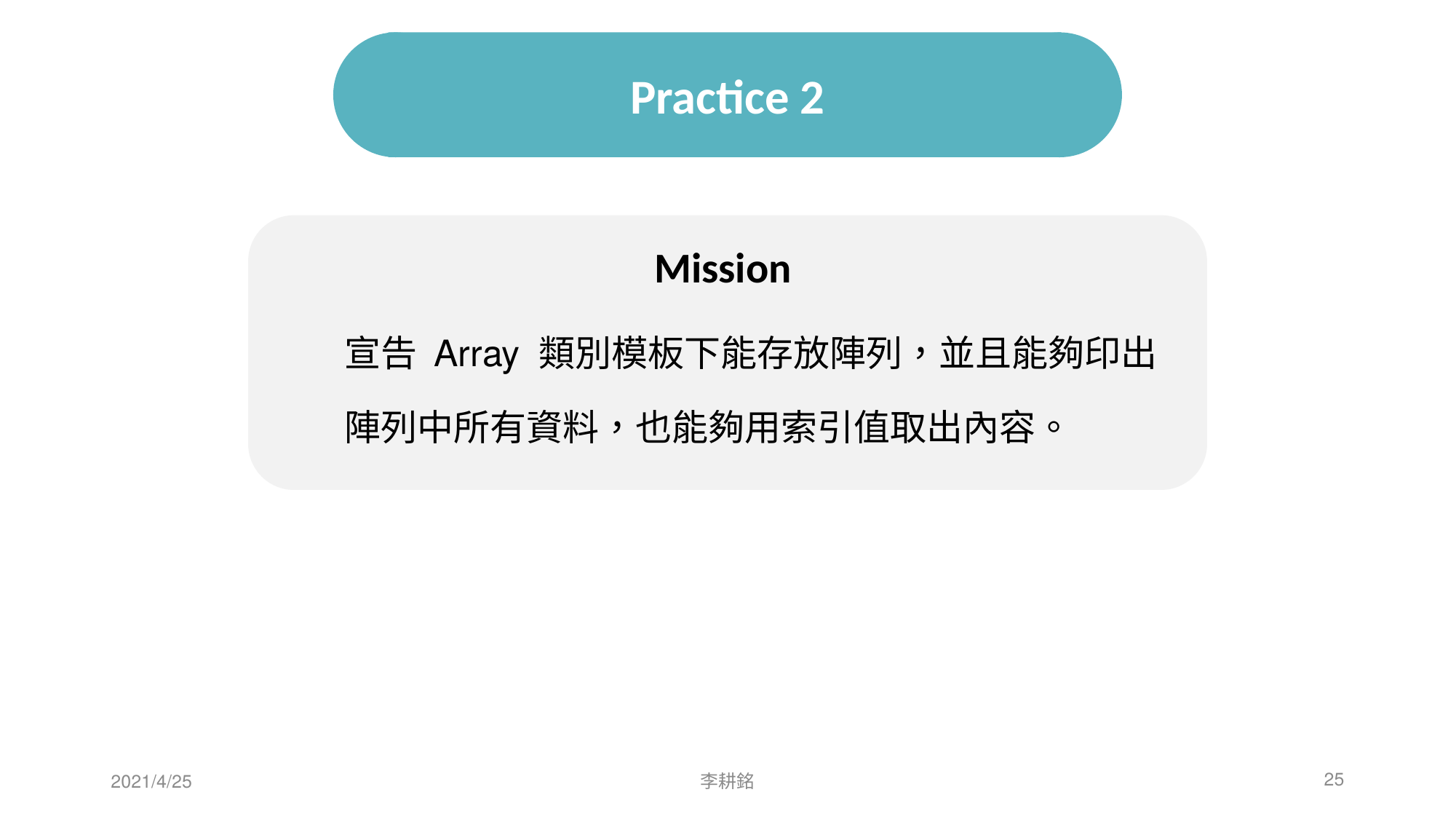

# Practice 2

Mission
宣告 Array 類別模板下能存放陣列，並且能夠印出陣列中所有資料，也能夠用索引值取出內容。
2021/4/25
李耕銘
25